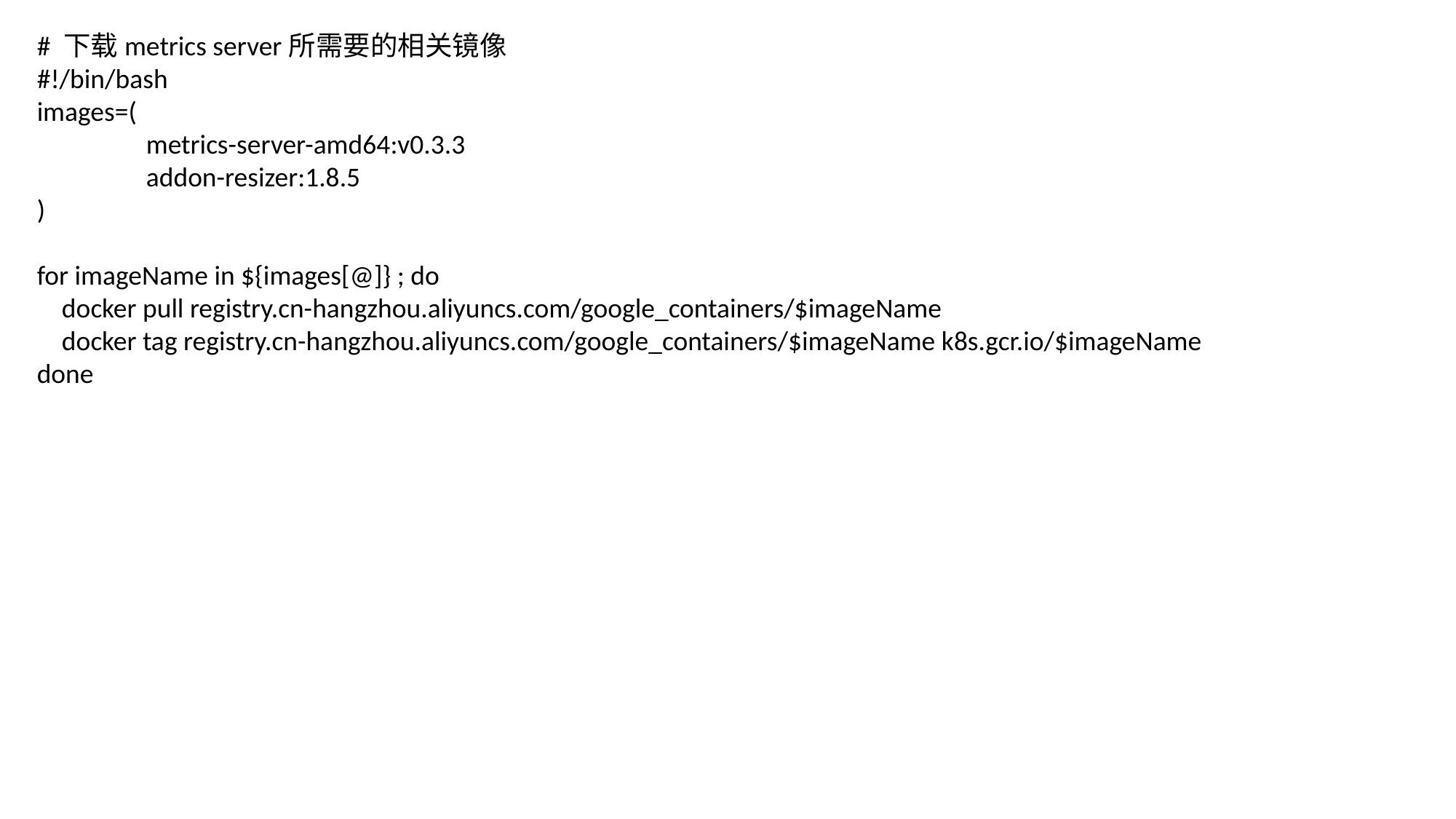

# 下载metrics server所需要的相关镜像
#!/bin/bash
images=(
	metrics-server-amd64:v0.3.3
	addon-resizer:1.8.5
)

for imageName in ${images[@]} ; do
    docker pull registry.cn-hangzhou.aliyuncs.com/google_containers/$imageName
    docker tag registry.cn-hangzhou.aliyuncs.com/google_containers/$imageName k8s.gcr.io/$imageName
done